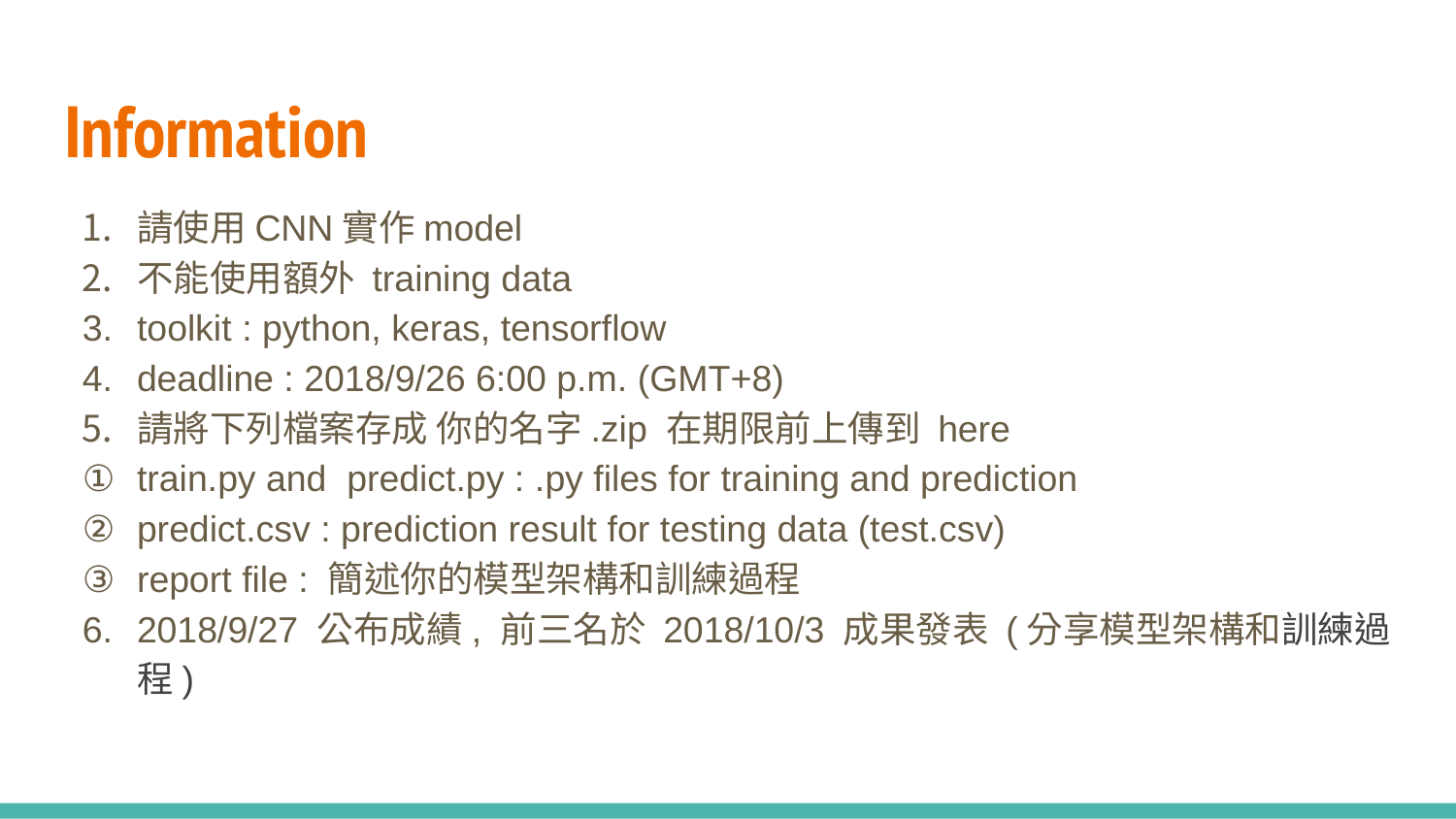

# Information
請使用CNN實作model
不能使用額外 training data
toolkit : python, keras, tensorflow
deadline : 2018/9/26 6:00 p.m. (GMT+8)
請將下列檔案存成 你的名字.zip 在期限前上傳到 here
train.py and  predict.py : .py files for training and prediction
predict.csv : prediction result for testing data (test.csv)
report file : 簡述你的模型架構和訓練過程
2018/9/27 公布成績, 前三名於 2018/10/3 成果發表 (分享模型架構和訓練過程)